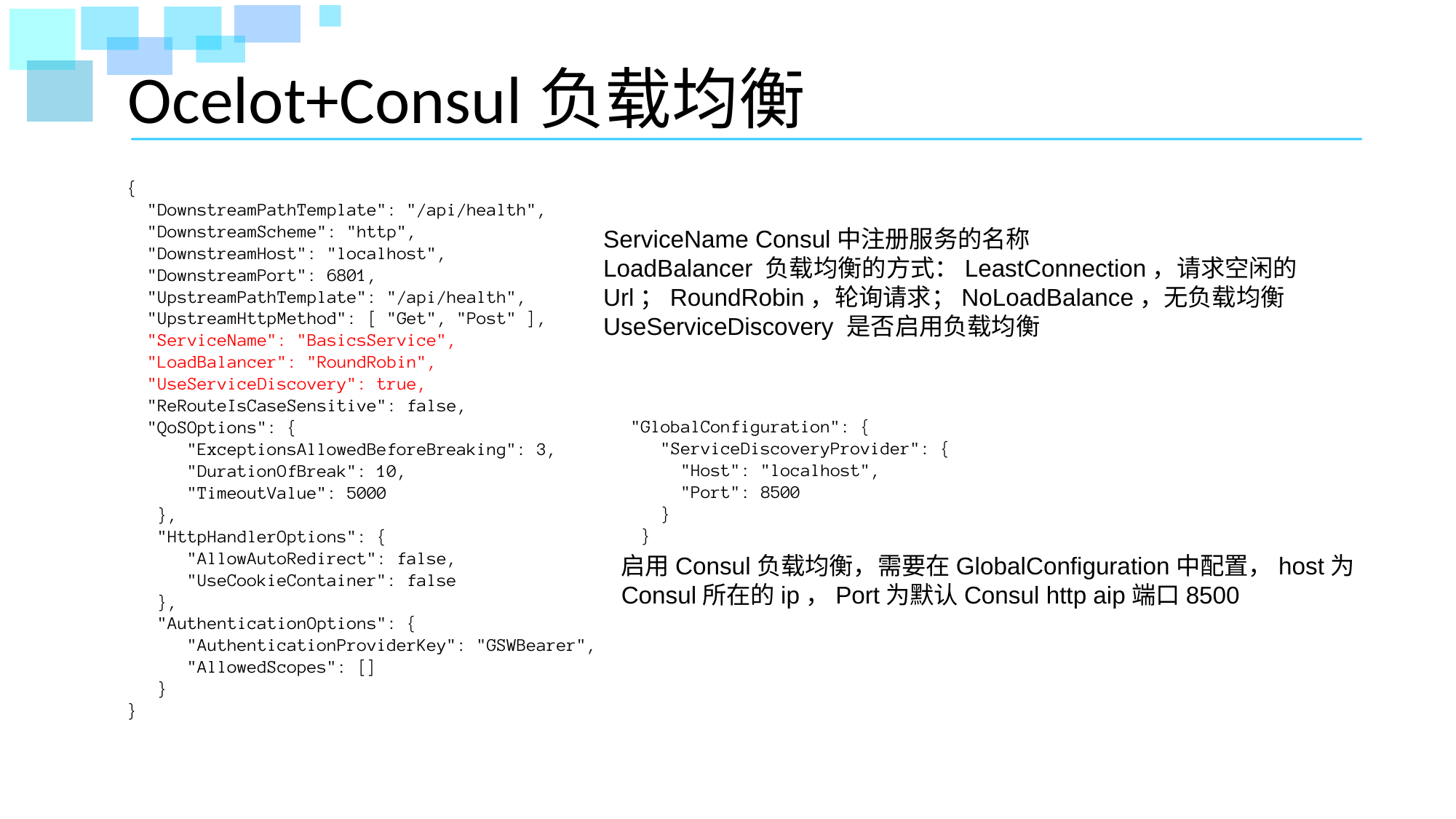

# Ocelot+Consul负载均衡
{
  "DownstreamPathTemplate": "/api/health",
  "DownstreamScheme": "http",
  "DownstreamHost": "localhost",
  "DownstreamPort": 6801,
  "UpstreamPathTemplate": "/api/health",
  "UpstreamHttpMethod": [ "Get", "Post" ],
  "ServiceName": "BasicsService",
  "LoadBalancer": "RoundRobin",
  "UseServiceDiscovery": true,
  "ReRouteIsCaseSensitive": false,
  "QoSOptions": {
      "ExceptionsAllowedBeforeBreaking": 3,
      "DurationOfBreak": 10,
      "TimeoutValue": 5000
   },
   "HttpHandlerOptions": {
      "AllowAutoRedirect": false,
      "UseCookieContainer": false
   },
   "AuthenticationOptions": {
      "AuthenticationProviderKey": "GSWBearer",
      "AllowedScopes": []
   }
}
ServiceName Consul中注册服务的名称
LoadBalancer 负载均衡的方式：LeastConnection，请求空闲的Url；RoundRobin，轮询请求；NoLoadBalance，无负载均衡
UseServiceDiscovery 是否启用负载均衡
 "GlobalConfiguration": {
    "ServiceDiscoveryProvider": {
      "Host": "localhost",
      "Port": 8500
    }
  }
启用Consul负载均衡，需要在GlobalConfiguration中配置，host为Consul所在的ip，Port为默认Consul http aip端口8500